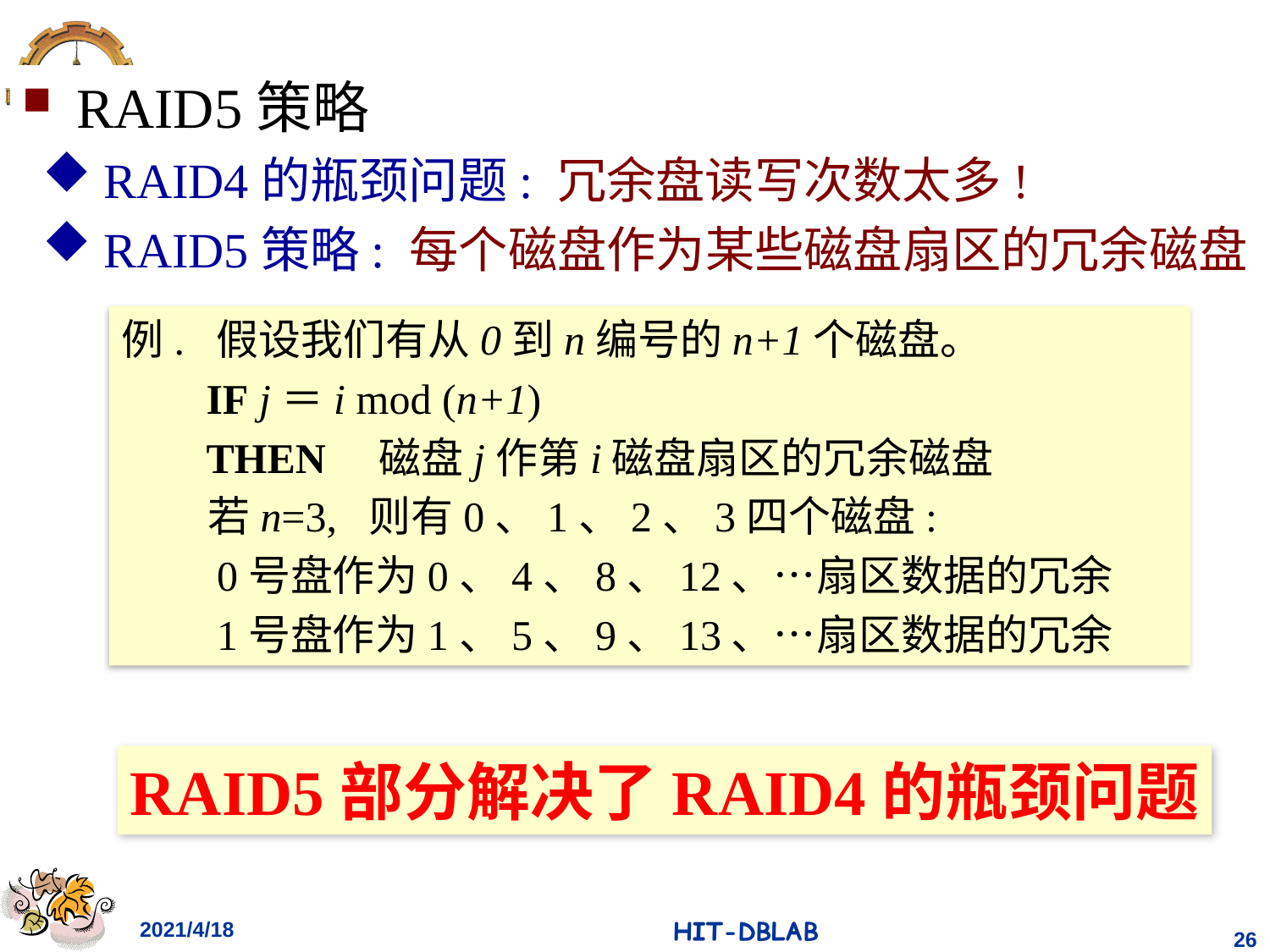

RAID5策略
 RAID4的瓶颈问题: 冗余盘读写次数太多!
 RAID5策略: 每个磁盘作为某些磁盘扇区的冗余磁盘
例.  假设我们有从0到n编号的n+1个磁盘。
        IF j＝i mod (n+1)
        THEN    磁盘j作第i磁盘扇区的冗余磁盘
        若n=3,  则有0、1、2、3四个磁盘:
         0号盘作为0、4、8、12、…扇区数据的冗余
         1号盘作为1、5、9、13、…扇区数据的冗余
RAID5部分解决了RAID4的瓶颈问题
2021/4/18
HIT-DBLAB
26